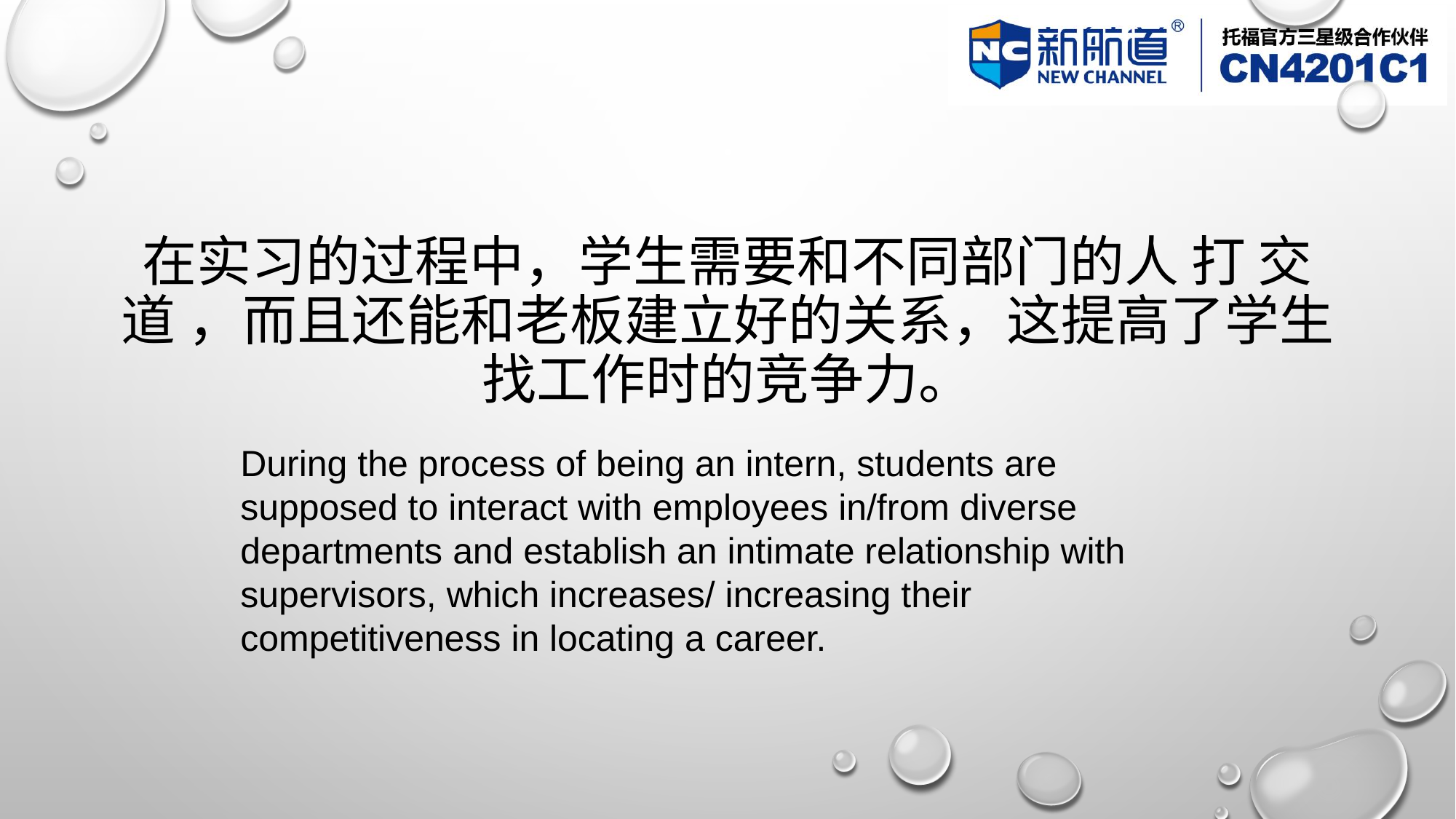

# 在实习的过程中，学生需要和不同部门的人 打 交 道 ，而且还能和老板建立好的关系，这提高了学生找工作时的竞争力。

During the process of being an intern, students are supposed to interact with employees in/from diverse departments and establish an intimate relationship with supervisors, which increases/ increasing their competitiveness in locating a career.